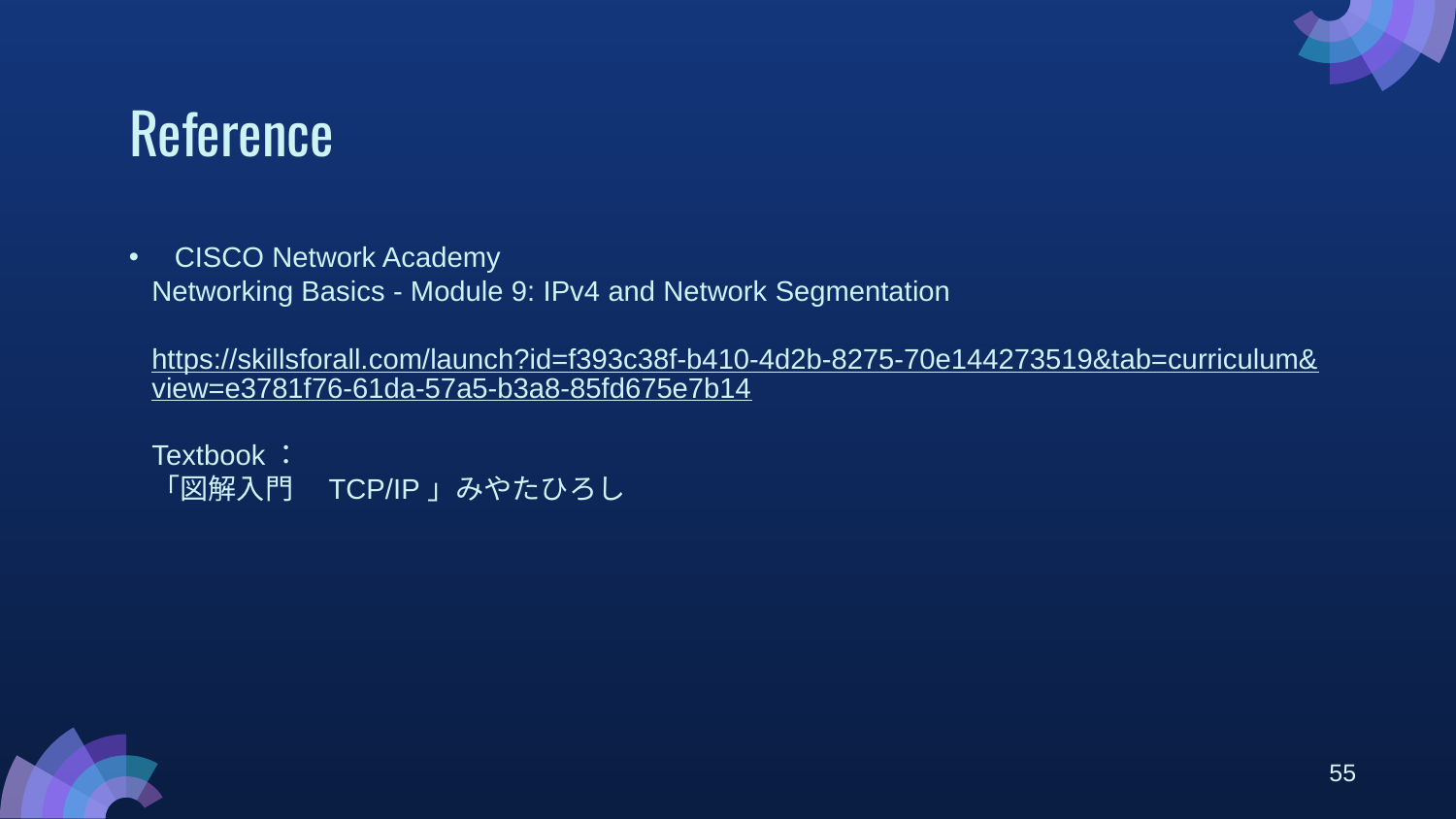

# Reference
CISCO Network Academy
Networking Basics - Module 9: IPv4 and Network Segmentation

https://skillsforall.com/launch?id=f393c38f-b410-4d2b-8275-70e144273519&tab=curriculum&view=e3781f76-61da-57a5-b3a8-85fd675e7b14

Textbook：
「図解入門　TCP/IP」みやたひろし